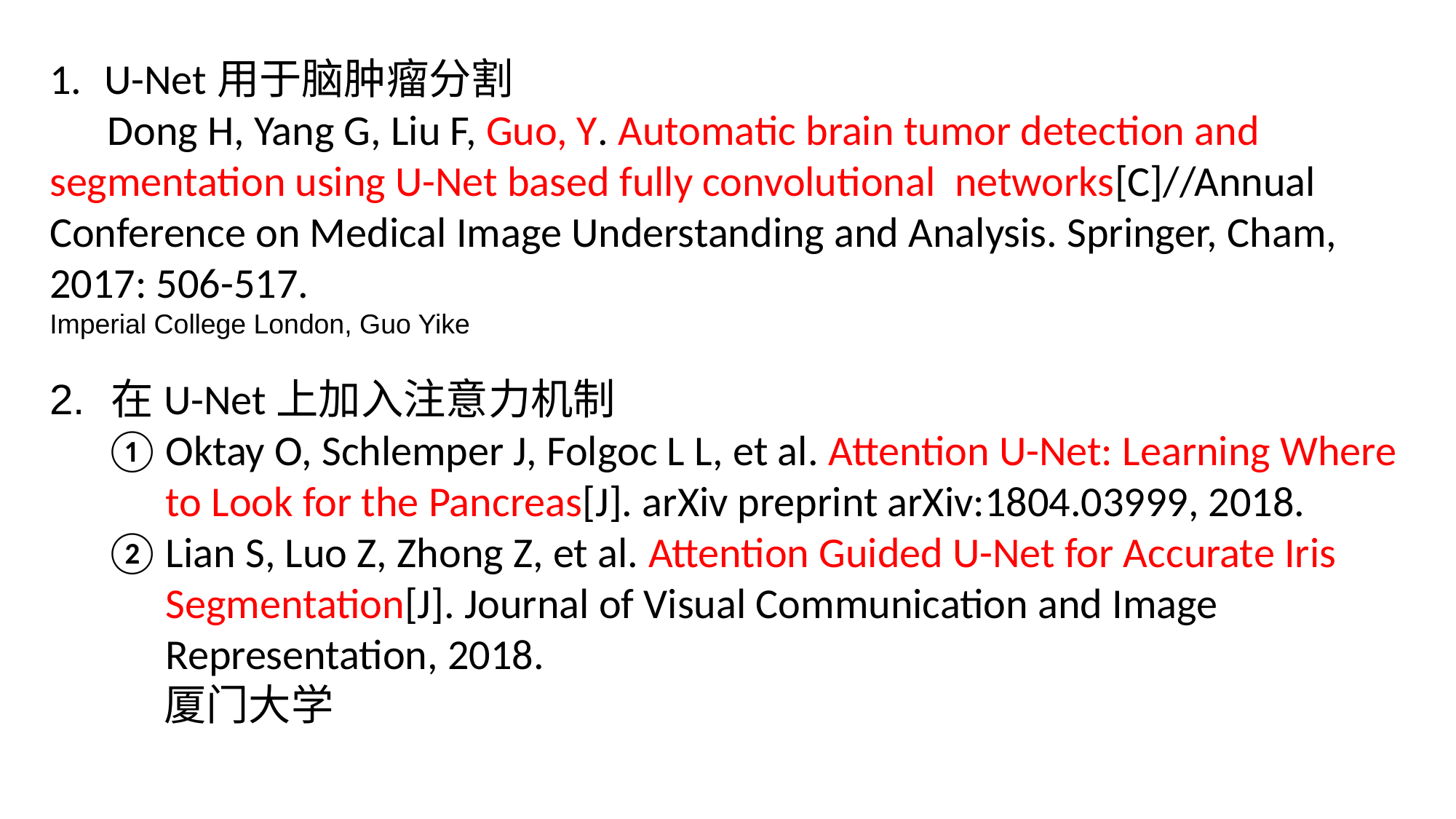

U-Net用于脑肿瘤分割
      Dong H, Yang G, Liu F, Guo, Y. Automatic brain tumor detection and segmentation using U-Net based fully convolutional  networks[C]//Annual Conference on Medical Image Understanding and Analysis. Springer, Cham, 2017: 506-517.
Imperial College London, Guo Yike

在U-Net上加入注意力机制
Oktay O, Schlemper J, Folgoc L L, et al. Attention U-Net: Learning Where to Look for the Pancreas[J]. arXiv preprint arXiv:1804.03999, 2018.
Lian S, Luo Z, Zhong Z, et al. Attention Guided U-Net for Accurate Iris Segmentation[J]. Journal of Visual Communication and Image Representation, 2018.
           厦门大学